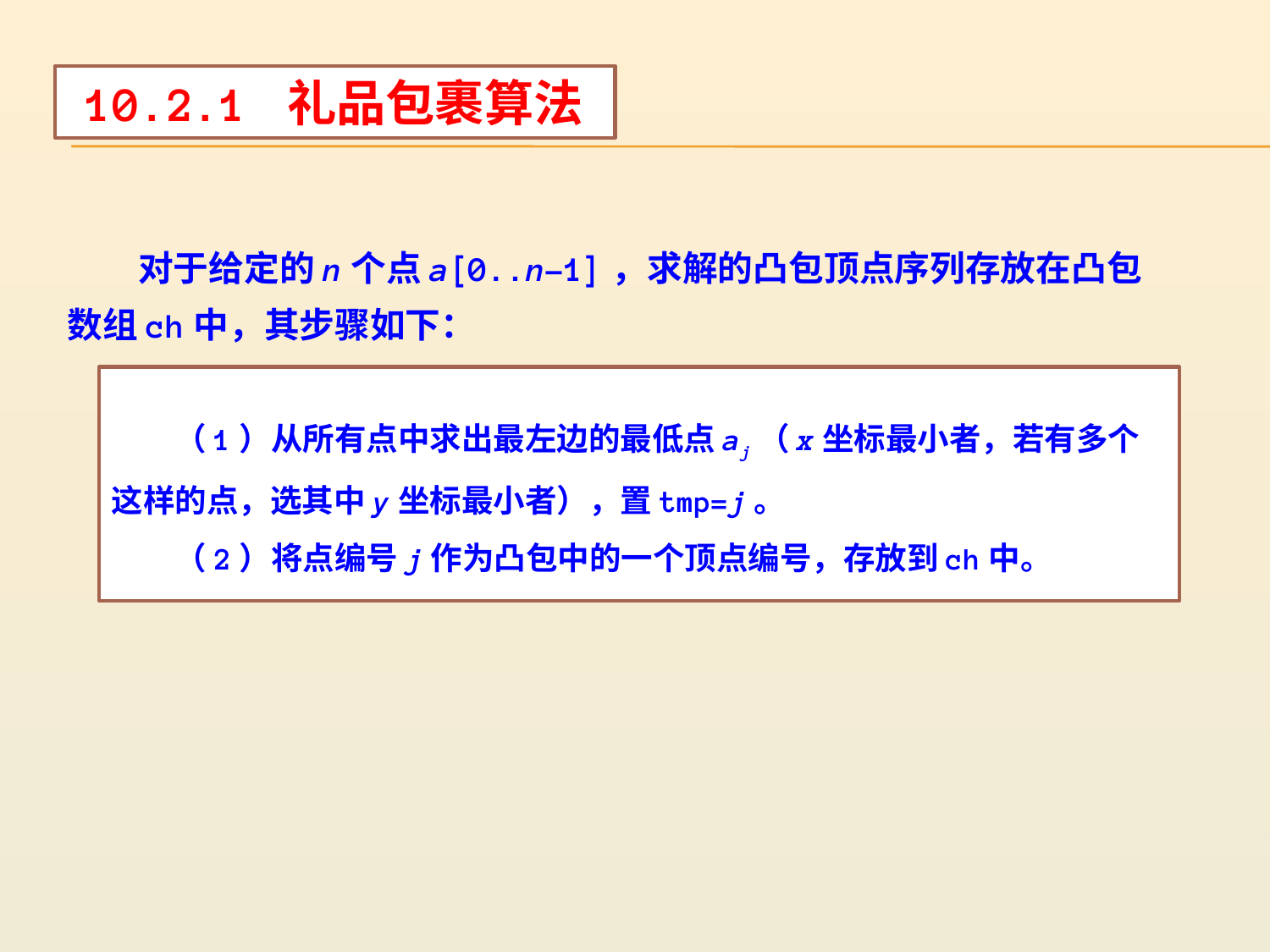

10.2.1 礼品包裹算法
　　对于给定的n个点a[0..n-1]，求解的凸包顶点序列存放在凸包数组ch中，其步骤如下：
　　（1）从所有点中求出最左边的最低点aj（x坐标最小者，若有多个这样的点，选其中y坐标最小者），置tmp=j。
　　（2）将点编号j作为凸包中的一个顶点编号，存放到ch中。